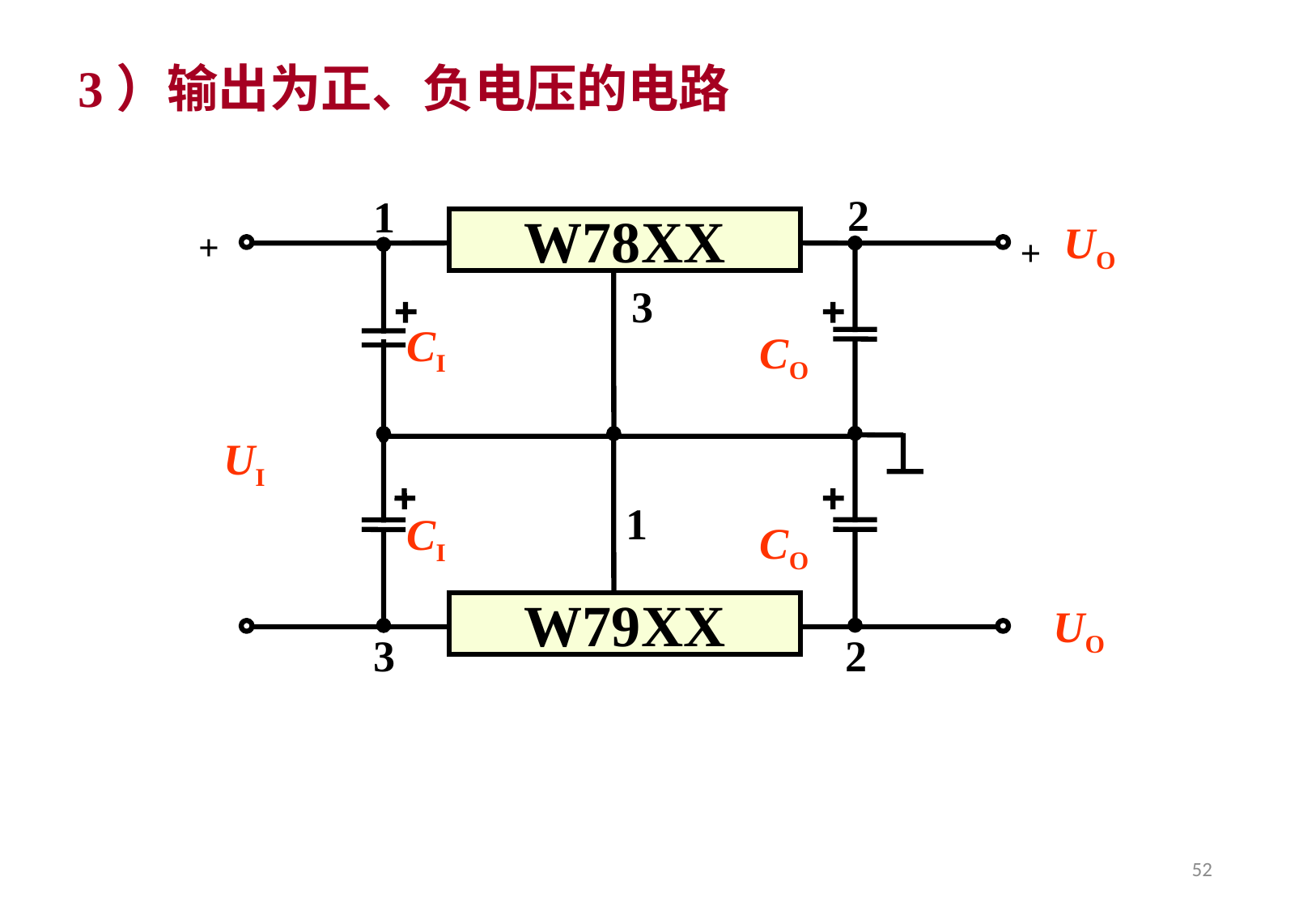

3）输出为正、负电压的电路
2
1
+

                                                                                                                                                             _
+

                                                                                                                                                             _
W78XX
UO

3

CI
CO

UI

1
CI
CO

W79XX
UO

3
2

52